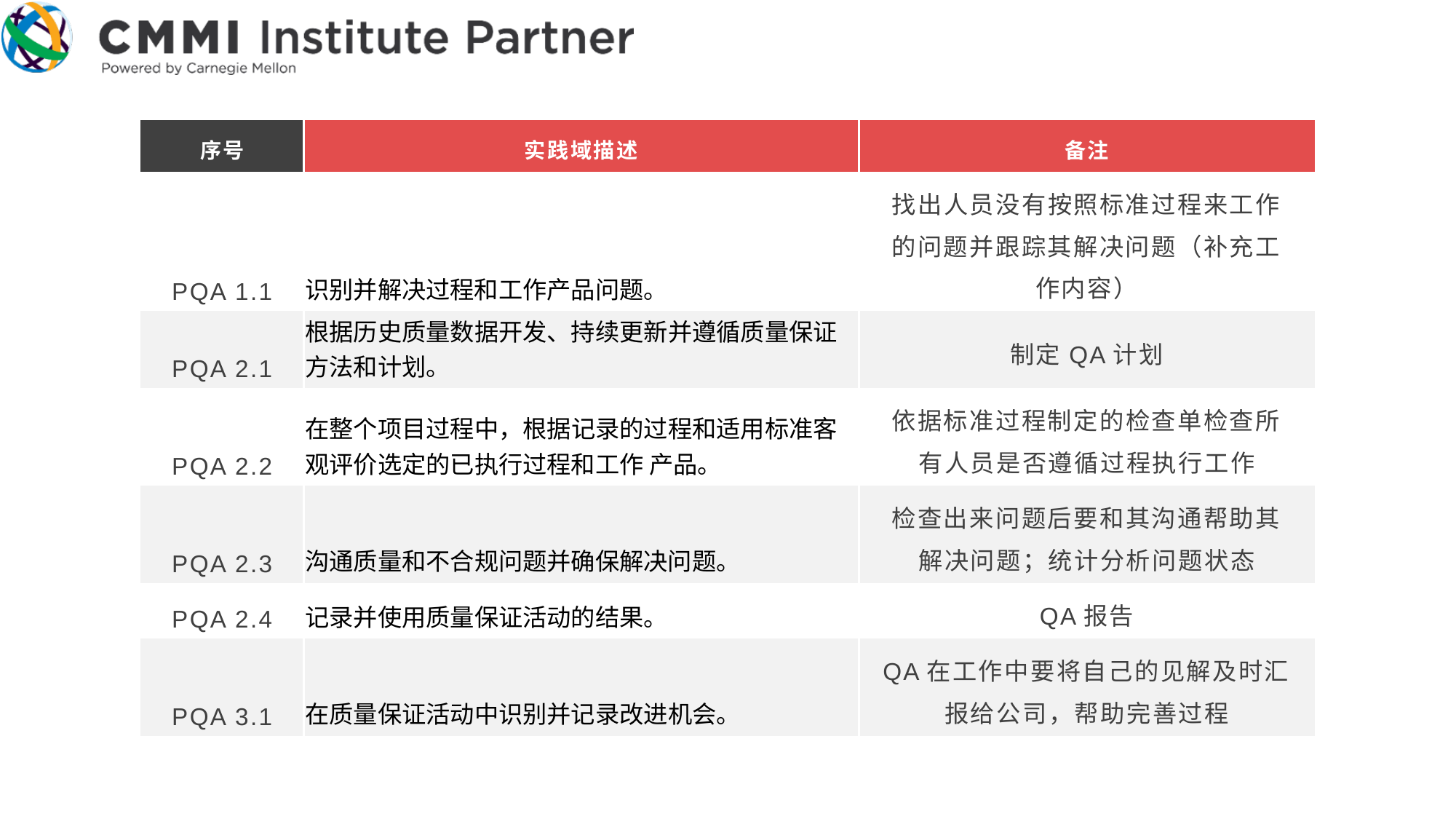

| 序号 | 实践域描述 | 备注 |
| --- | --- | --- |
| PQA 1.1 | 识别并解决过程和工作产品问题。 | 找出人员没有按照标准过程来工作的问题并跟踪其解决问题（补充工作内容） |
| PQA 2.1 | 根据历史质量数据开发、持续更新并遵循质量保证方法和计划。 | 制定QA计划 |
| PQA 2.2 | 在整个项目过程中，根据记录的过程和适用标准客观评价选定的已执行过程和工作 产品。 | 依据标准过程制定的检查单检查所有人员是否遵循过程执行工作 |
| PQA 2.3 | 沟通质量和不合规问题并确保解决问题。 | 检查出来问题后要和其沟通帮助其解决问题；统计分析问题状态 |
| PQA 2.4 | 记录并使用质量保证活动的结果。 | QA报告 |
| PQA 3.1 | 在质量保证活动中识别并记录改进机会。 | QA在工作中要将自己的见解及时汇报给公司，帮助完善过程 |